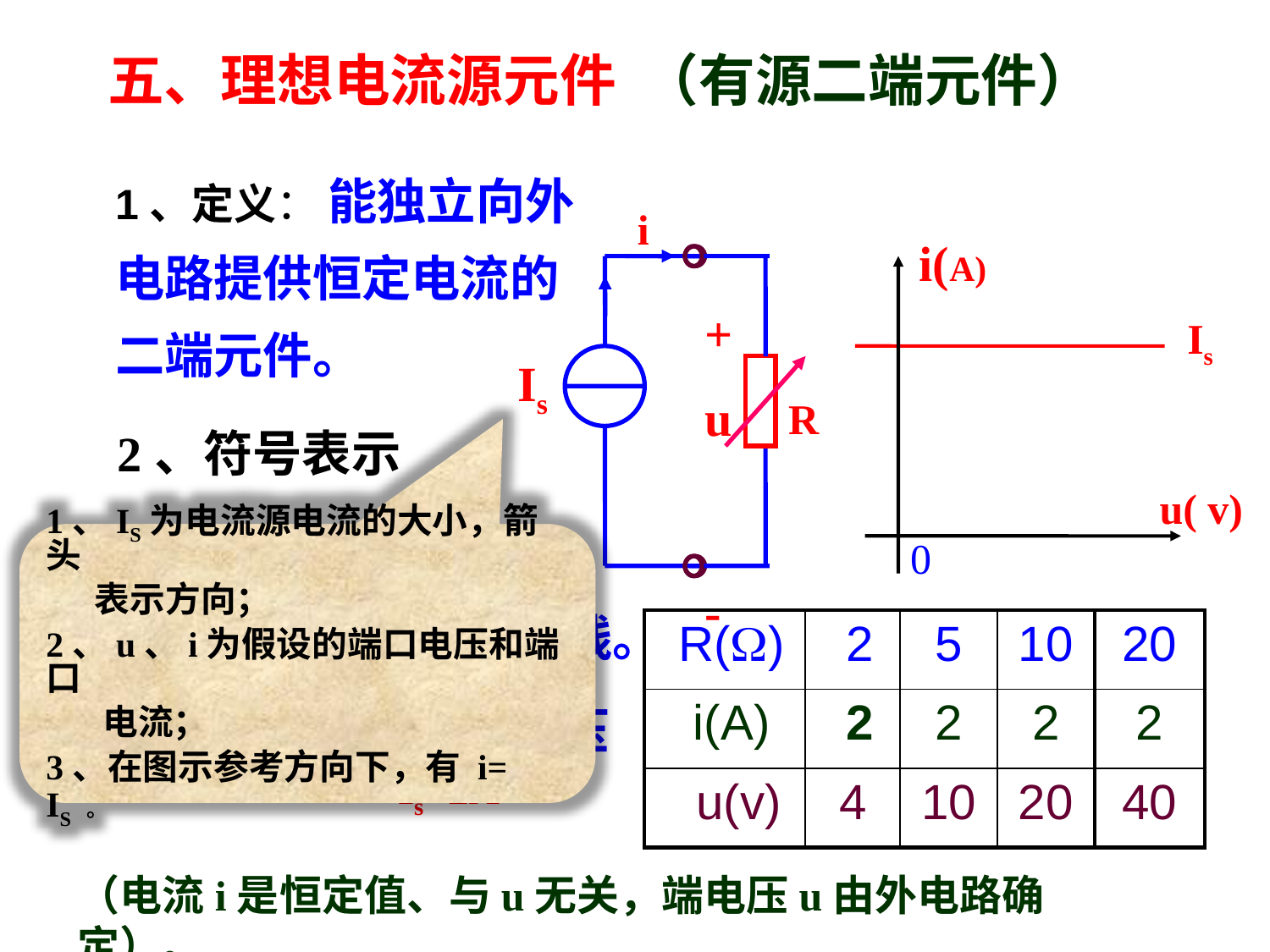

五、理想电流源元件  （有源二端元件）
1、定义： 能独立向外电路提供恒定电流的二端元件。
i

+
u                    -

i(A)

u( v)
0

R

Is
Is

2、符号表示
3、伏安关系：
平行于u轴的一条直线。
1、IS为电流源电流的大小，箭头
     表示方向；
2、u、i为假设的端口电压和端口
      电流；
3、在图示参考方向下，有 i= IS  。
| R(Ω) | 2 | 5 | 10 | 20 |
| --- | --- | --- | --- | --- |
| i(A) | 2 | 2 | 2 | 2 |
| u(v) | 4 | 10 | 20 | 40 |
4、特点： 恒流不恒压
Is=2A
（电流i是恒定值、与u无关，端电压u由外电路确定）。
27